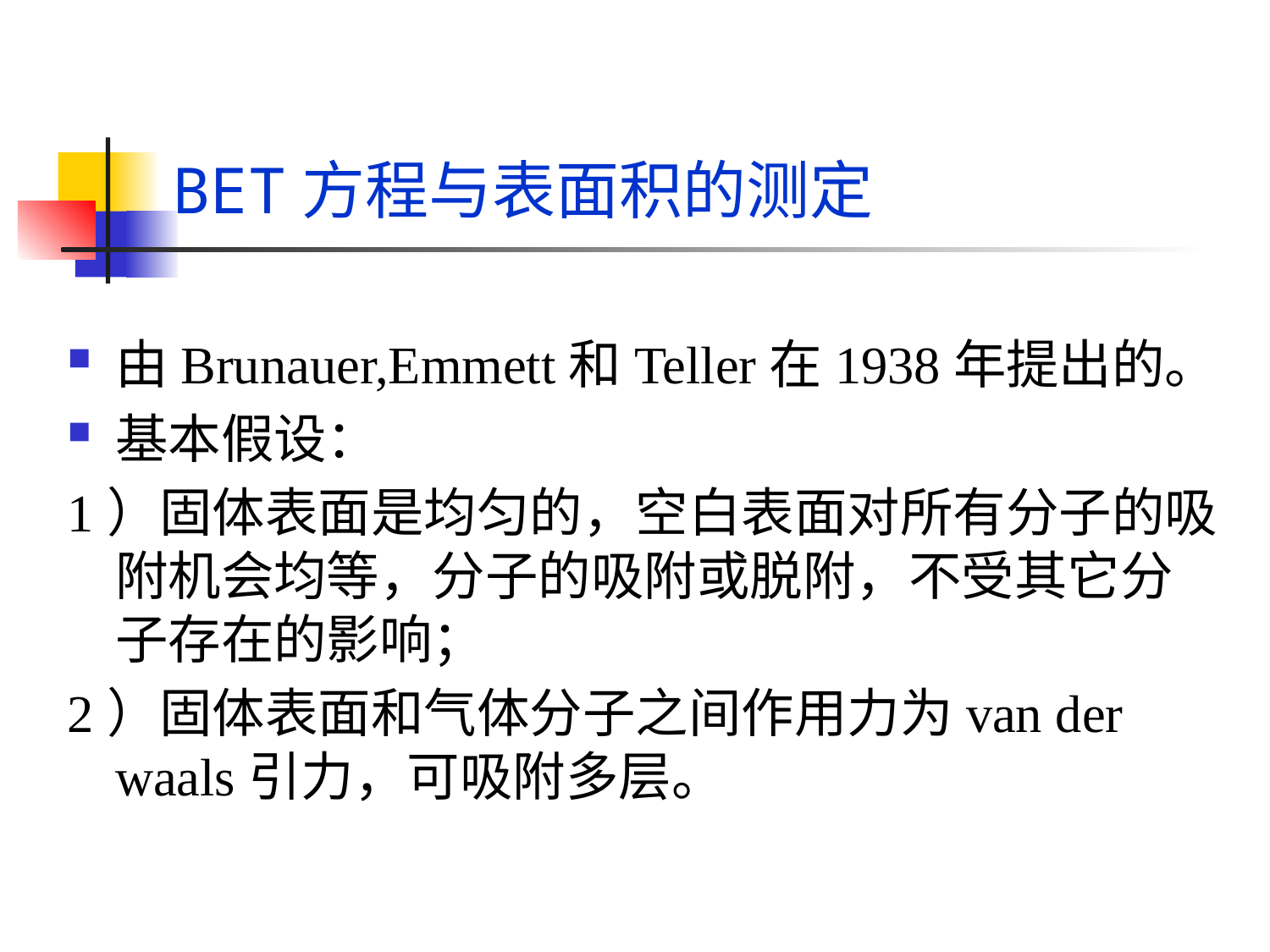

# BET方程与表面积的测定
由Brunauer,Emmett和Teller在1938年提出的。
基本假设：
1）固体表面是均匀的，空白表面对所有分子的吸附机会均等，分子的吸附或脱附，不受其它分子存在的影响；
2）固体表面和气体分子之间作用力为van der waals引力，可吸附多层。